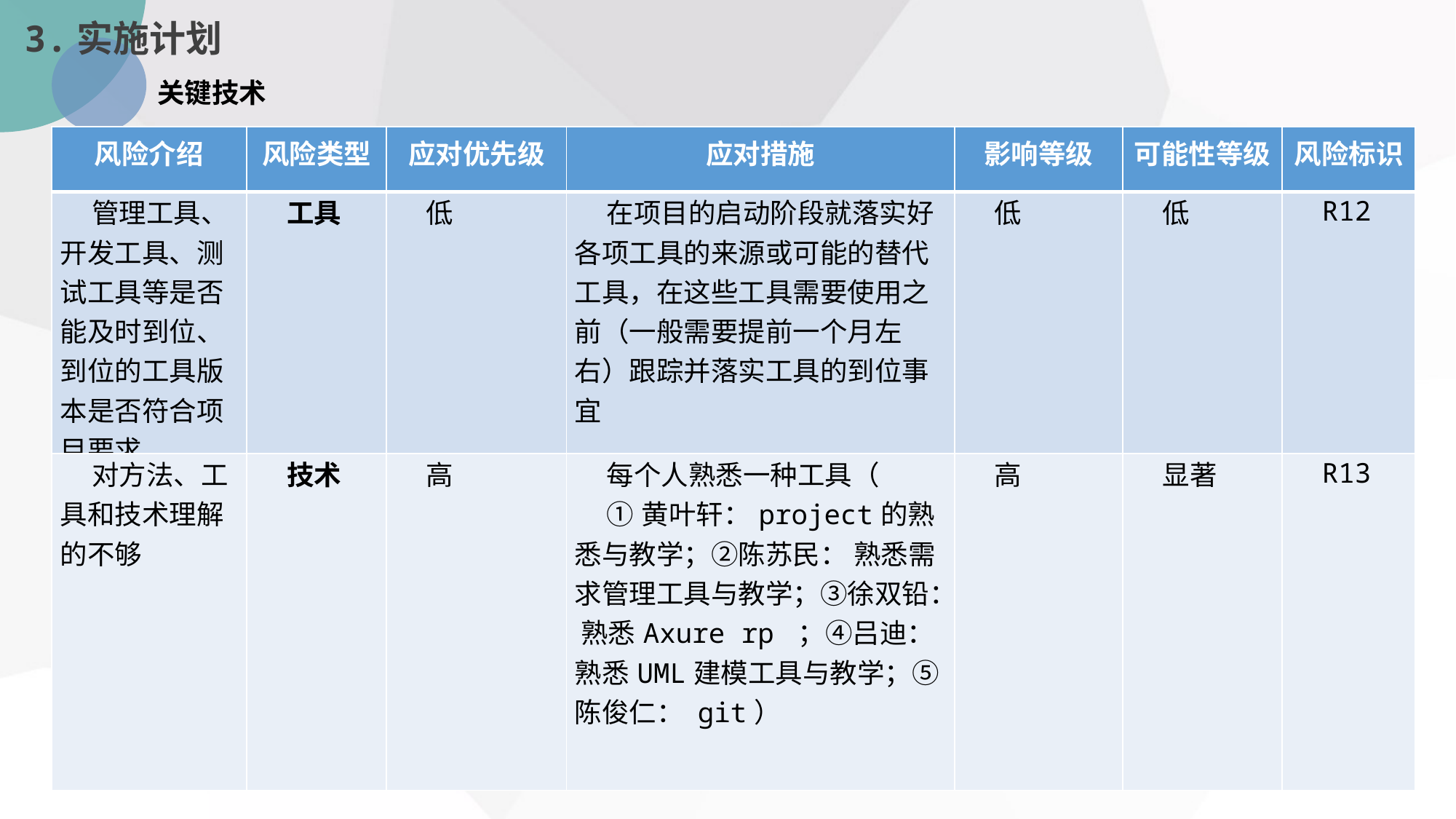

3.实施计划

关键技术
| 风险介绍 | 风险类型 | 应对优先级 | 应对措施 | 影响等级 | 可能性等级 | 风险标识 |
| --- | --- | --- | --- | --- | --- | --- |
| 管理工具、开发工具、测试工具等是否能及时到位、到位的工具版本是否符合项目要求 | 工具 | 低 | 在项目的启动阶段就落实好各项工具的来源或可能的替代工具，在这些工具需要使用之前（一般需要提前一个月左右）跟踪并落实工具的到位事宜 | 低 | 低 | R12 |
| 对方法、工具和技术理解的不够 | 技术 | 高 | 每个人熟悉一种工具（ ①黄叶轩：project的熟悉与教学；②陈苏民： 熟悉需求管理工具与教学；③徐双铅： 熟悉Axure rp ；④吕迪： 熟悉UML建模工具与教学；⑤陈俊仁： git） | 高 | 显著 | R13 |